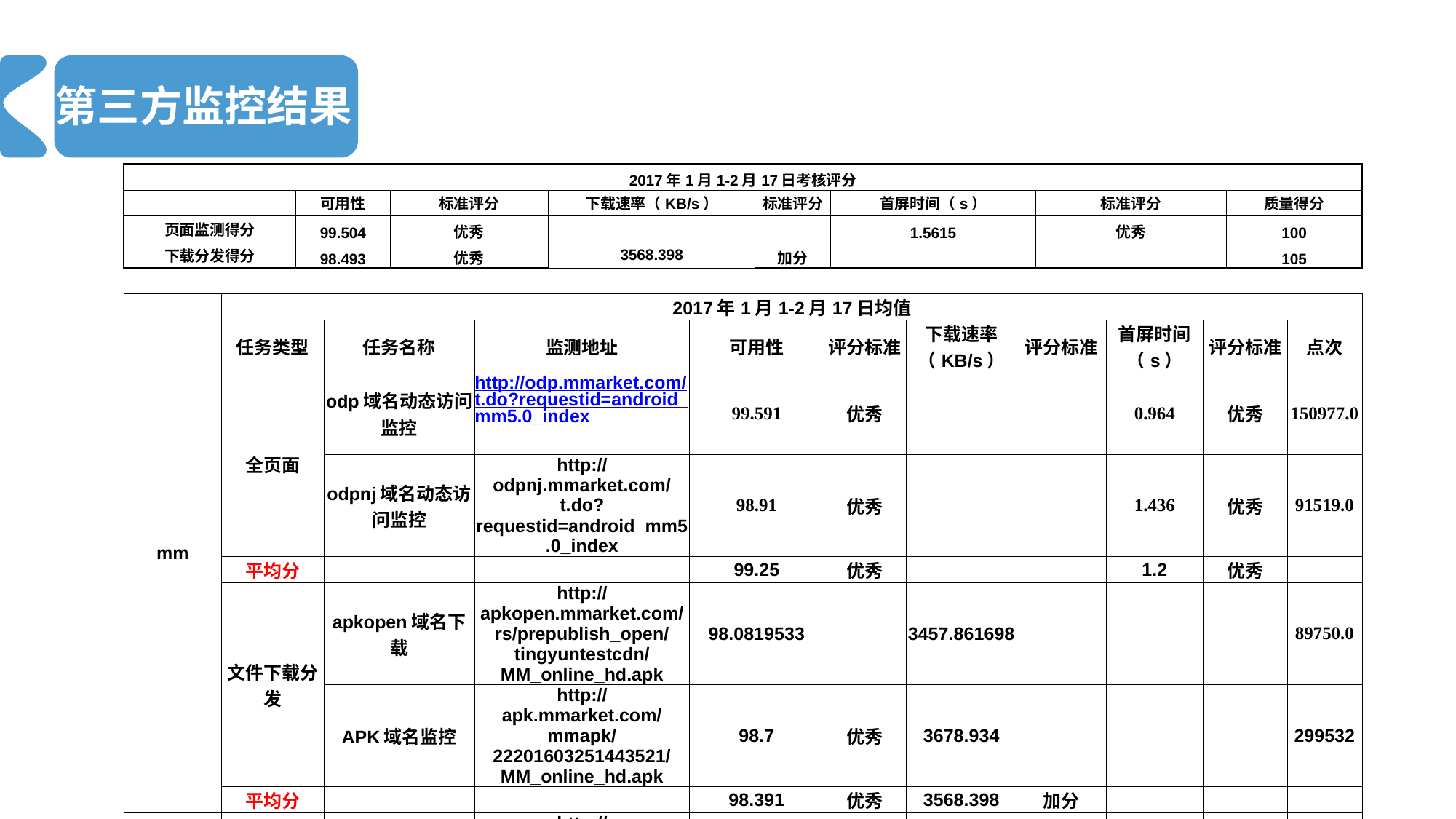

# 第三方监控结果
| 2017年1月1-2月17日考核评分 |  |  |  |  |  |  |  |
| --- | --- | --- | --- | --- | --- | --- | --- |
|  | 可用性 | 标准评分 | 下载速率（KB/s） | 标准评分 | 首屏时间（s） | 标准评分 | 质量得分 |
| 页面监测得分 | 99.504 | 优秀 |  |  | 1.5615 | 优秀 | 100 |
| 下载分发得分 | 98.493 | 优秀 | 3568.398 | 加分 |  |  | 105 |
| mm | 2017年1月1-2月17日均值 |  |  |  |  |  |  |  |  |  |
| --- | --- | --- | --- | --- | --- | --- | --- | --- | --- | --- |
|  | 任务类型 | 任务名称 | 监测地址 | 可用性 | 评分标准 | 下载速率（KB/s） | 评分标准 | 首屏时间（s） | 评分标准 | 点次 |
|  | 全页面 | odp域名动态访问监控 | http://odp.mmarket.com/t.do?requestid=android\_mm5.0\_index | 99.591 | 优秀 |  |  | 0.964 | 优秀 | 150977.0 |
|  |  | odpnj域名动态访问监控 | http://odpnj.mmarket.com/t.do?requestid=android\_mm5.0\_index | 98.91 | 优秀 |  |  | 1.436 | 优秀 | 91519.0 |
|  | 平均分 |  |  | 99.25 | 优秀 |  |  | 1.2 | 优秀 |  |
|  | 文件下载分发 | apkopen域名下载 | http://apkopen.mmarket.com/rs/prepublish\_open/tingyuntestcdn/MM\_online\_hd.apk | 98.0819533 |  | 3457.861698 |  |  |  | 89750.0 |
|  |  | APK域名监控 | http://apk.mmarket.com/mmapk/22201603251443521/MM\_online\_hd.apk | 98.7 | 优秀 | 3678.934 |  |  |  | 299532 |
|  | 平均分 |  |  | 98.391 | 优秀 | 3568.398 | 加分 |  |  |  |
| 139邮箱 | 全页面 | 139邮箱 | http://images.139cm.com/m2012/html/skin.html | 99.758 | 优秀 |  |  | 1.923 | 优秀 | 91632.0 |
|  | 平均分 |  |  | 99.758 | 优秀 |  |  | 1.923 | 优秀 |  |